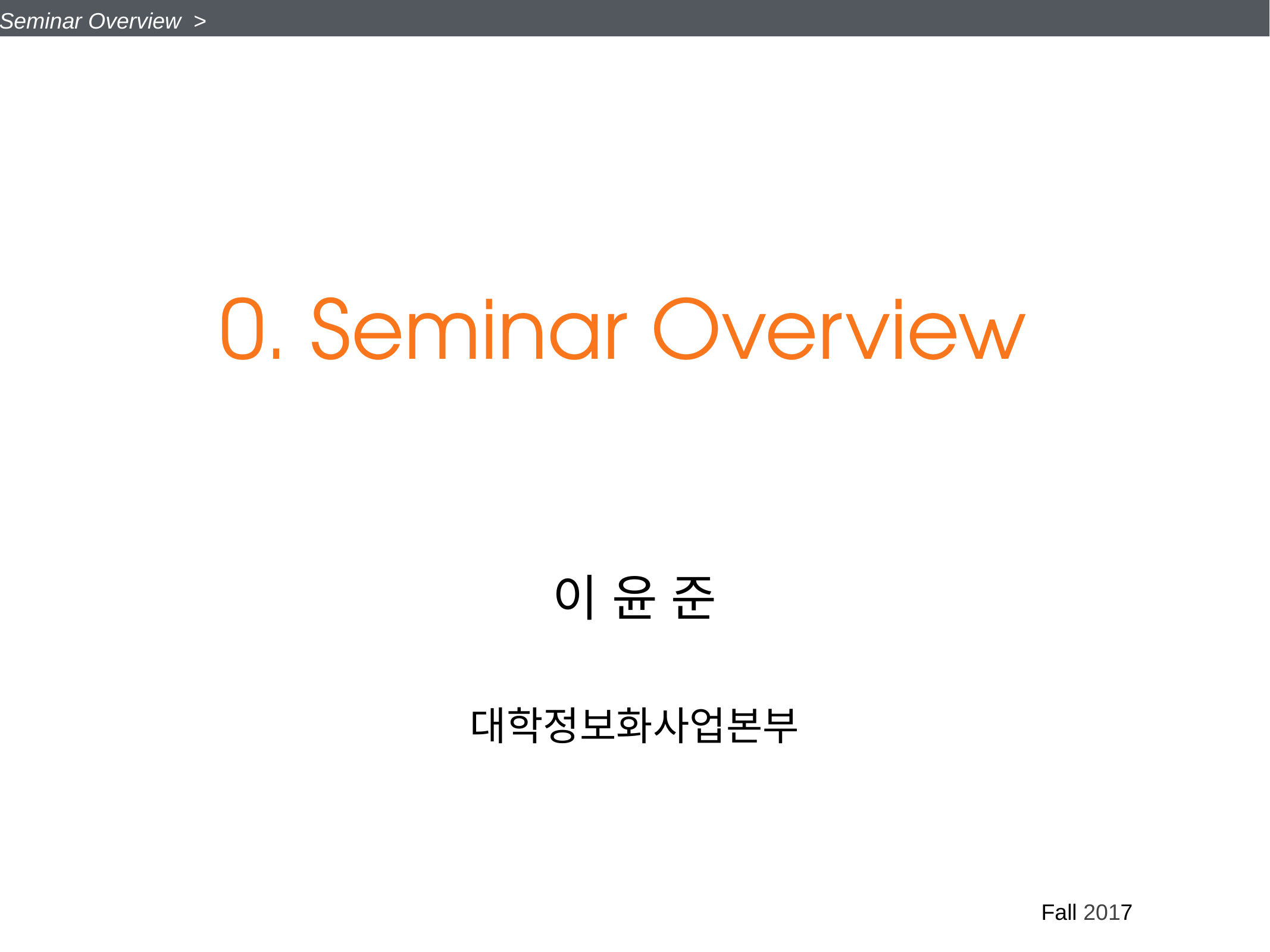

Seminar Overview  >
# 0. Seminar Overview
이 윤 준

대학정보화사업본부
 Fall 2017